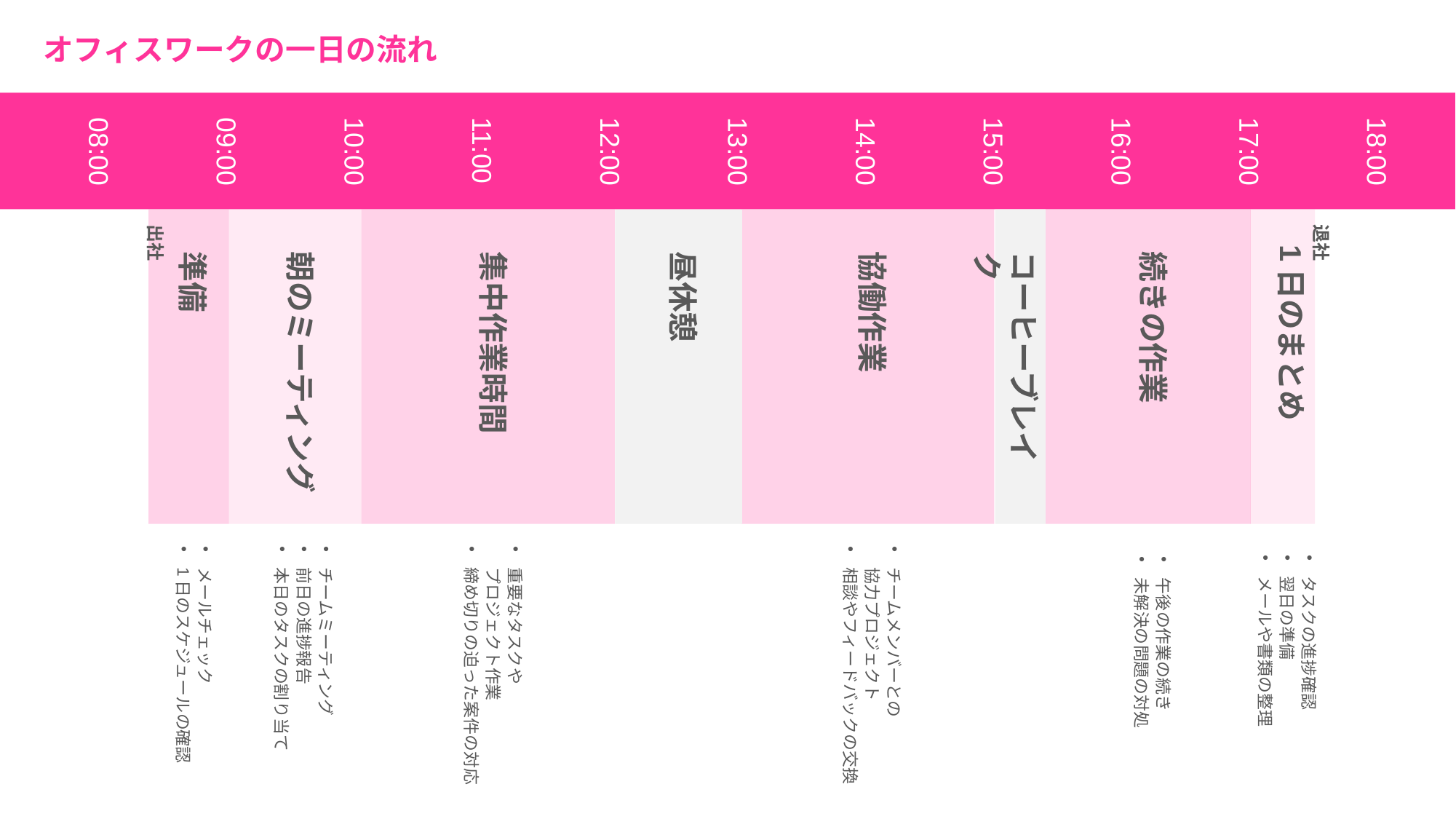

オフィスワークの一日の流れ

08:00
09:00
10:00
11:00
12:00
13:00
14:00
15:00
16:00
17:00
18:00

出社
退社
1日のまとめ
準備
朝のミーティング
集中作業時間
昼休憩
協働作業
コーヒーブレイク
続きの作業
メールチェック
1日のスケジュールの確認
チームミーティング
前日の進捗報告
本日のタスクの割り当て
重要なタスクや
プロジェクト作業
締め切りの迫った案件の対応
チームメンバーとの
協力プロジェクト
相談やフィードバックの交換
タスクの進捗確認
翌日の準備
メールや書類の整理
午後の作業の続き
未解決の問題の対処